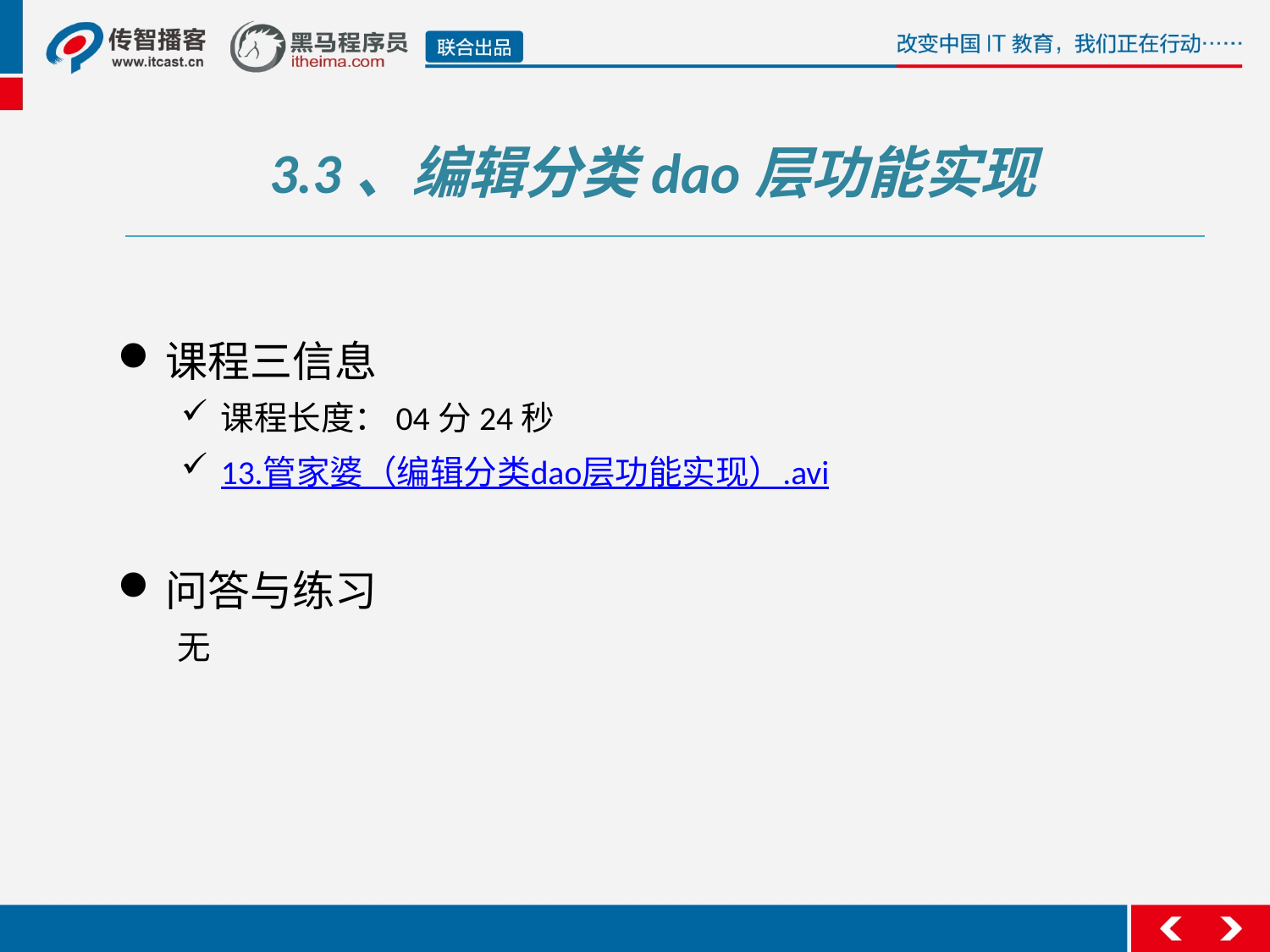

3.3、编辑分类dao层功能实现

课程三信息
课程长度：04分24秒
13.管家婆（编辑分类dao层功能实现）.avi

问答与练习
       无